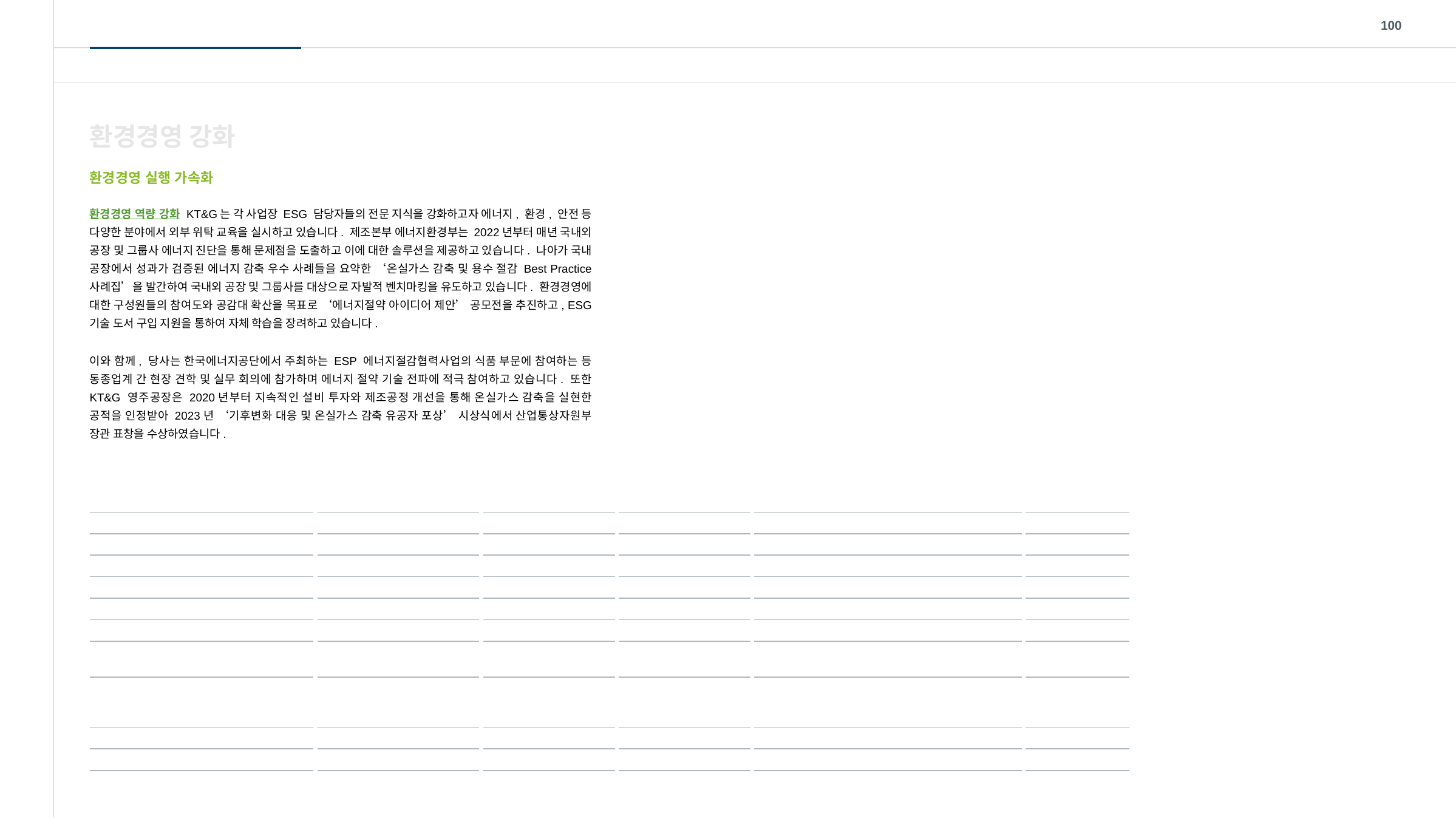

100
환경경영 강화
환경경영 실행 가속화
환경경영 역량 강화 KT&G는 각 사업장 ESG 담당자들의 전문 지식을 강화하고자 에너지, 환경, 안전 등 다양한 분야에서 외부 위탁 교육을 실시하고 있습니다. 제조본부 에너지환경부는 2022년부터 매년 국내외 공장 및 그룹사 에너지 진단을 통해 문제점을 도출하고 이에 대한 솔루션을 제공하고 있습니다. 나아가 국내 공장에서 성과가 검증된 에너지 감축 우수 사례들을 요약한 ‘온실가스 감축 및 용수 절감 Best Practice 사례집’을 발간하여 국내외 공장 및 그룹사를 대상으로 자발적 벤치마킹을 유도하고 있습니다. 환경경영에 대한 구성원들의 참여도와 공감대 확산을 목표로 ‘에너지절약 아이디어 제안’ 공모전을 추진하고, ESG 기술 도서 구입 지원을 통하여 자체 학습을 장려하고 있습니다.
이와 함께, 당사는 한국에너지공단에서 주최하는 ESP 에너지절감협력사업의 식품 부문에 참여하는 등 동종업계 간 현장 견학 및 실무 회의에 참가하며 에너지 절약 기술 전파에 적극 참여하고 있습니다. 또한 KT&G 영주공장은 2020년부터 지속적인 설비 투자와 제조공정 개선을 통해 온실가스 감축을 실현한 공적을 인정받아 2023년 ‘기후변화 대응 및 온실가스 감축 유공자 포상’ 시상식에서 산업통상자원부 장관 표창을 수상하였습니다.